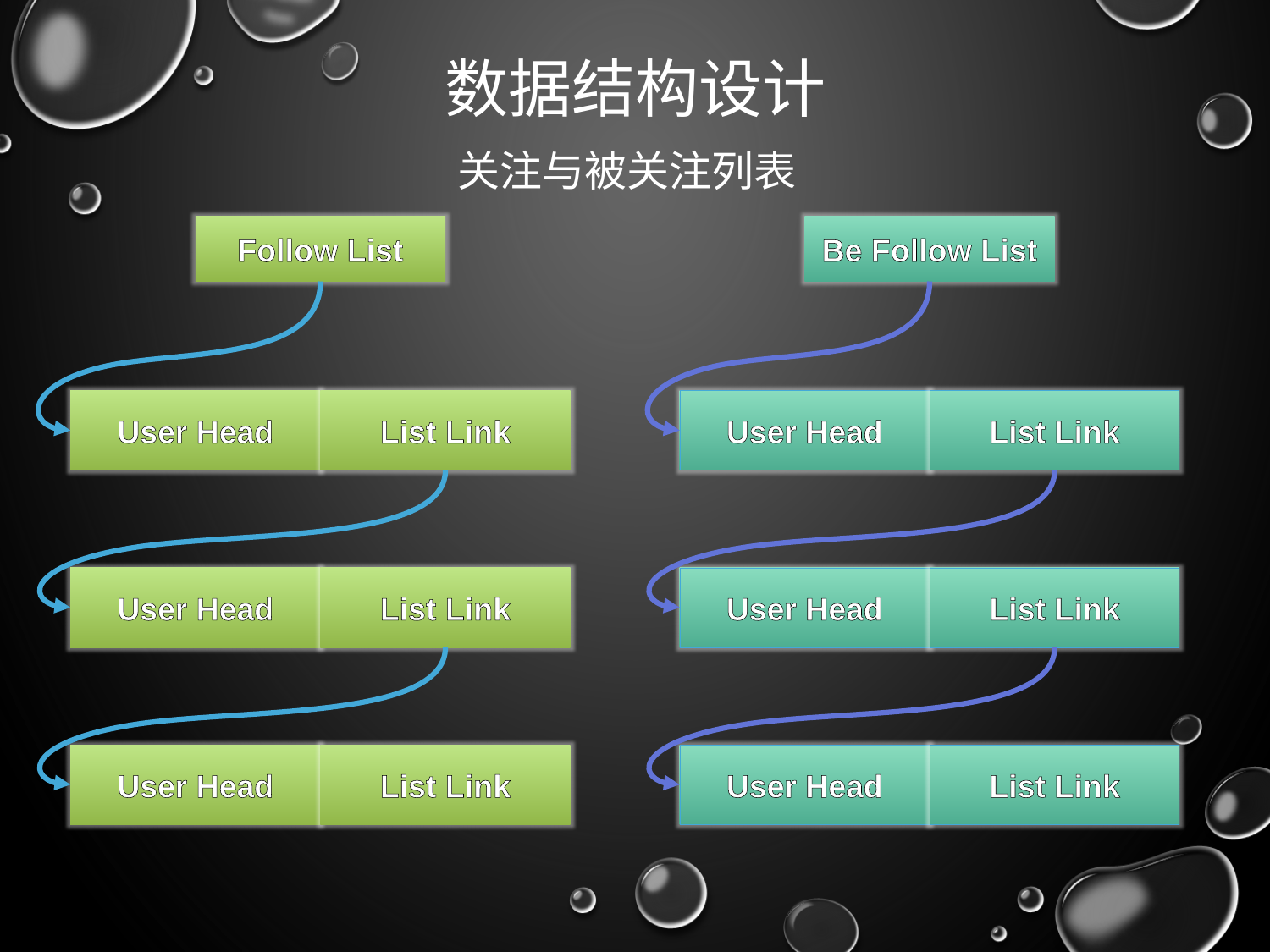

# 数据结构设计
关注与被关注列表
Follow List
Be Follow List
User Head
List Link
User Head
List Link
User Head
List Link
User Head
List Link
User Head
List Link
User Head
List Link